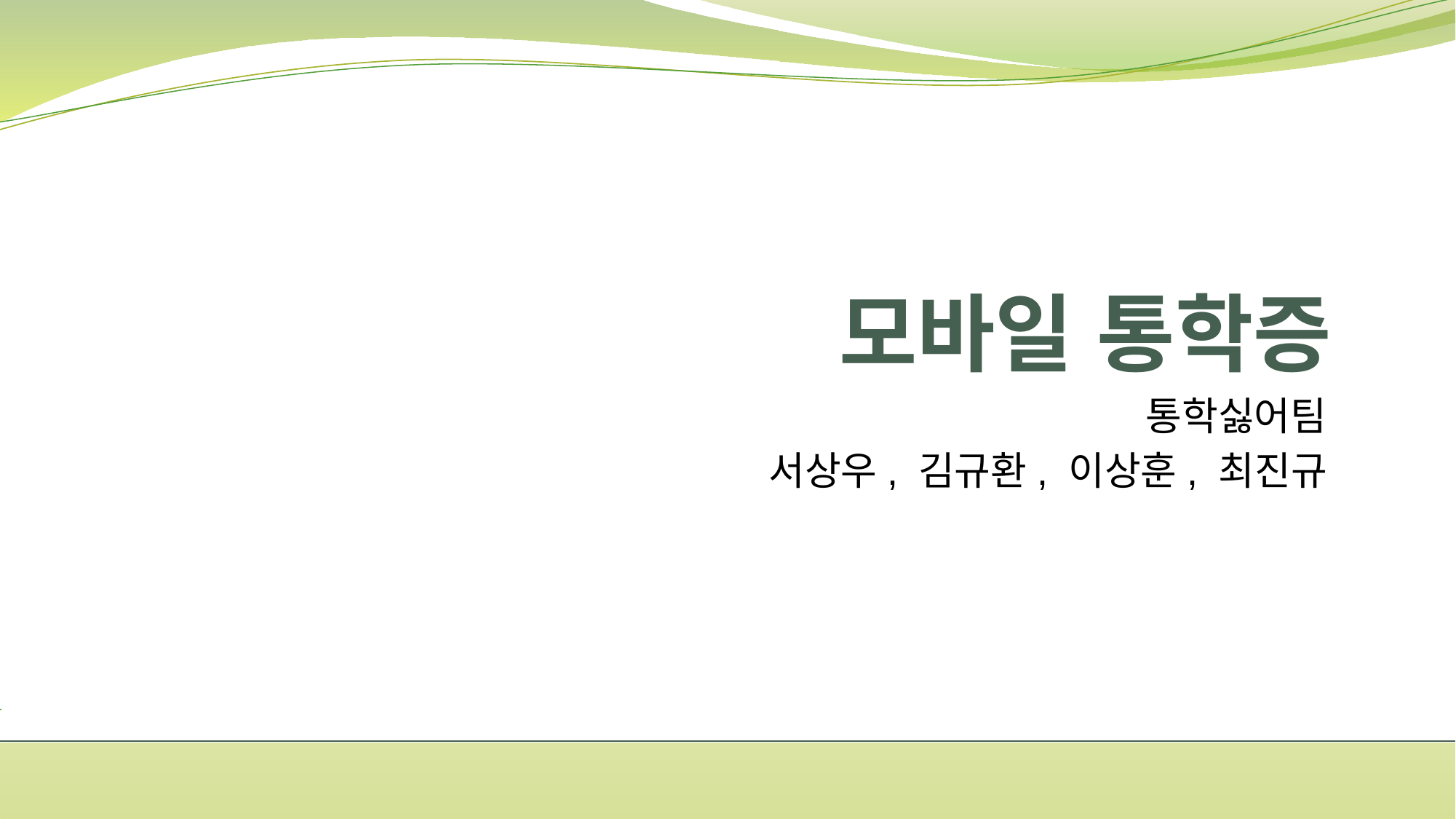

# 모바일 통학증
통학싫어팀
서상우, 김규환, 이상훈, 최진규